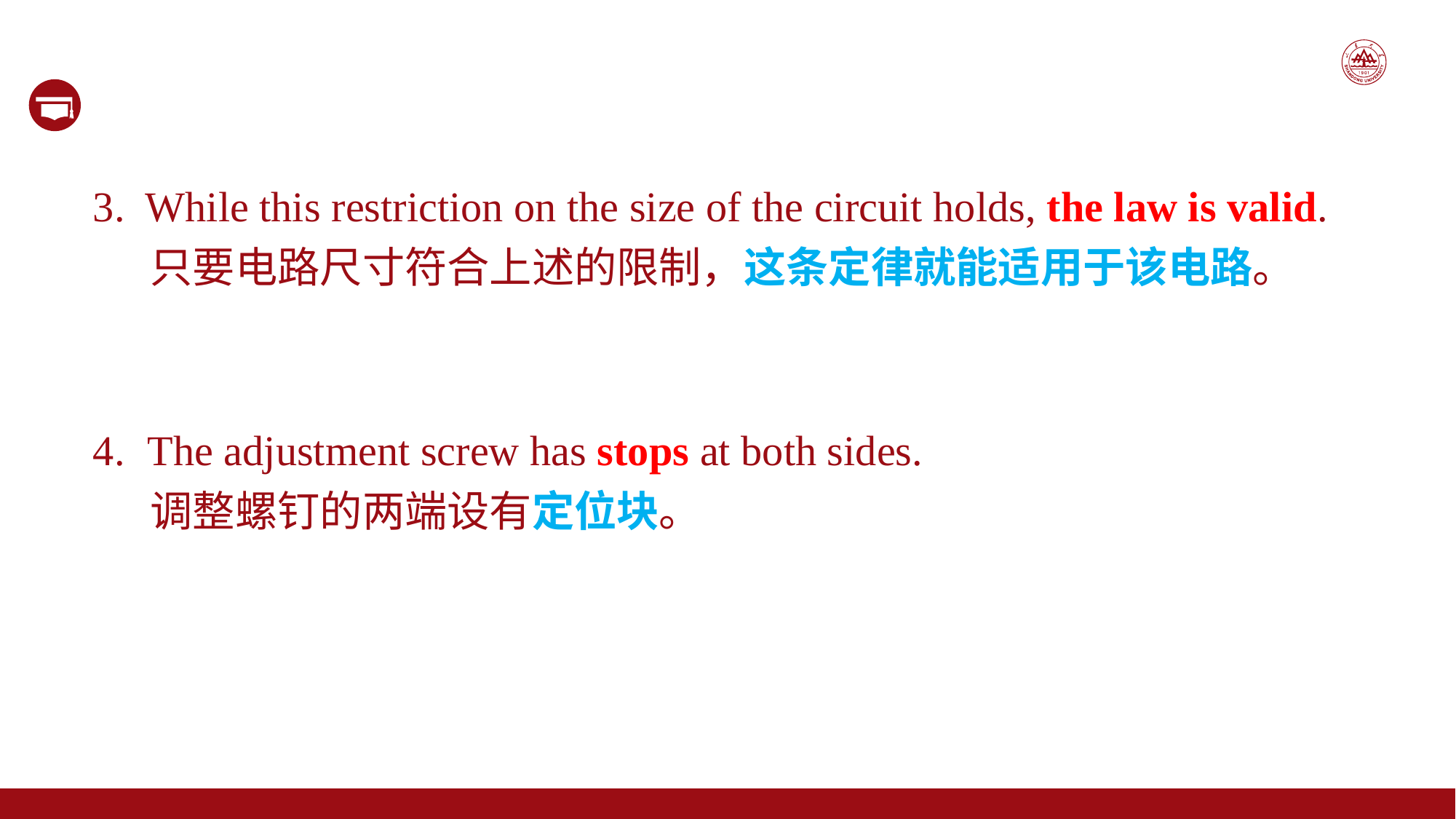

3.  While this restriction on the size of the circuit holds, the law is valid.
     只要电路尺寸符合上述的限制，这条定律就能适用于该电路。

The adjustment screw has stops at both sides.
     调整螺钉的两端设有定位块。